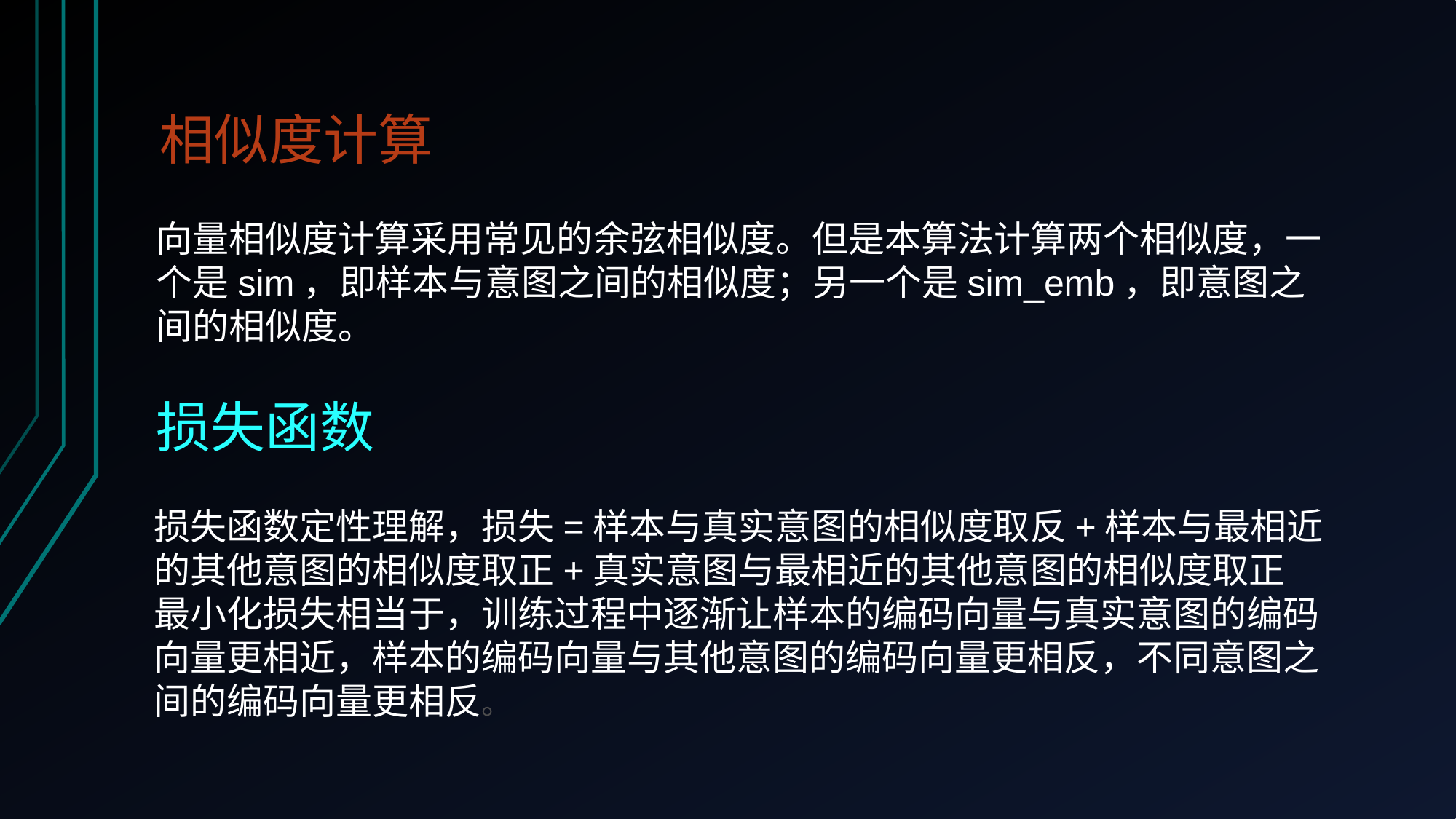

# 相似度计算
向量相似度计算采用常见的余弦相似度。但是本算法计算两个相似度，一个是sim，即样本与意图之间的相似度；另一个是sim_emb，即意图之间的相似度。
损失函数
损失函数定性理解，损失=样本与真实意图的相似度取反+样本与最相近的其他意图的相似度取正+真实意图与最相近的其他意图的相似度取正
最小化损失相当于，训练过程中逐渐让样本的编码向量与真实意图的编码向量更相近，样本的编码向量与其他意图的编码向量更相反，不同意图之间的编码向量更相反。